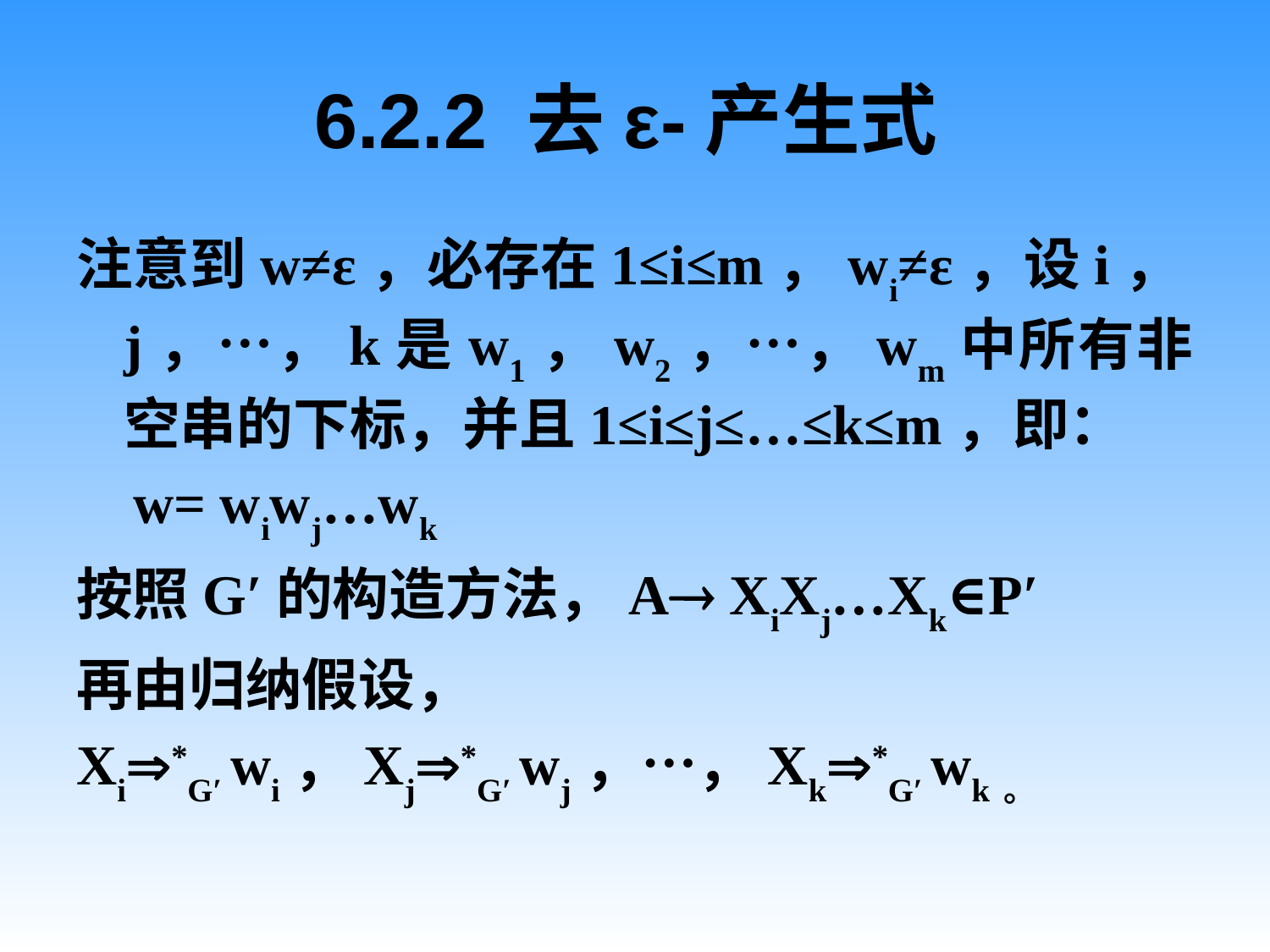

# 6.2.2 去ε-产生式
注意到w≠ε，必存在1≤i≤m，wi≠ε，设i，j，…，k是w1，w2，…，wm中所有非空串的下标，并且1≤i≤j≤…≤k≤m，即：
    w= wiwj…wk
按照G′的构造方法，A→ XiXj…Xk∈P′
再由归纳假设，
Xi⇒*G′ wi，Xj⇒*G′ wj，…，Xk⇒*G′ wk。

67